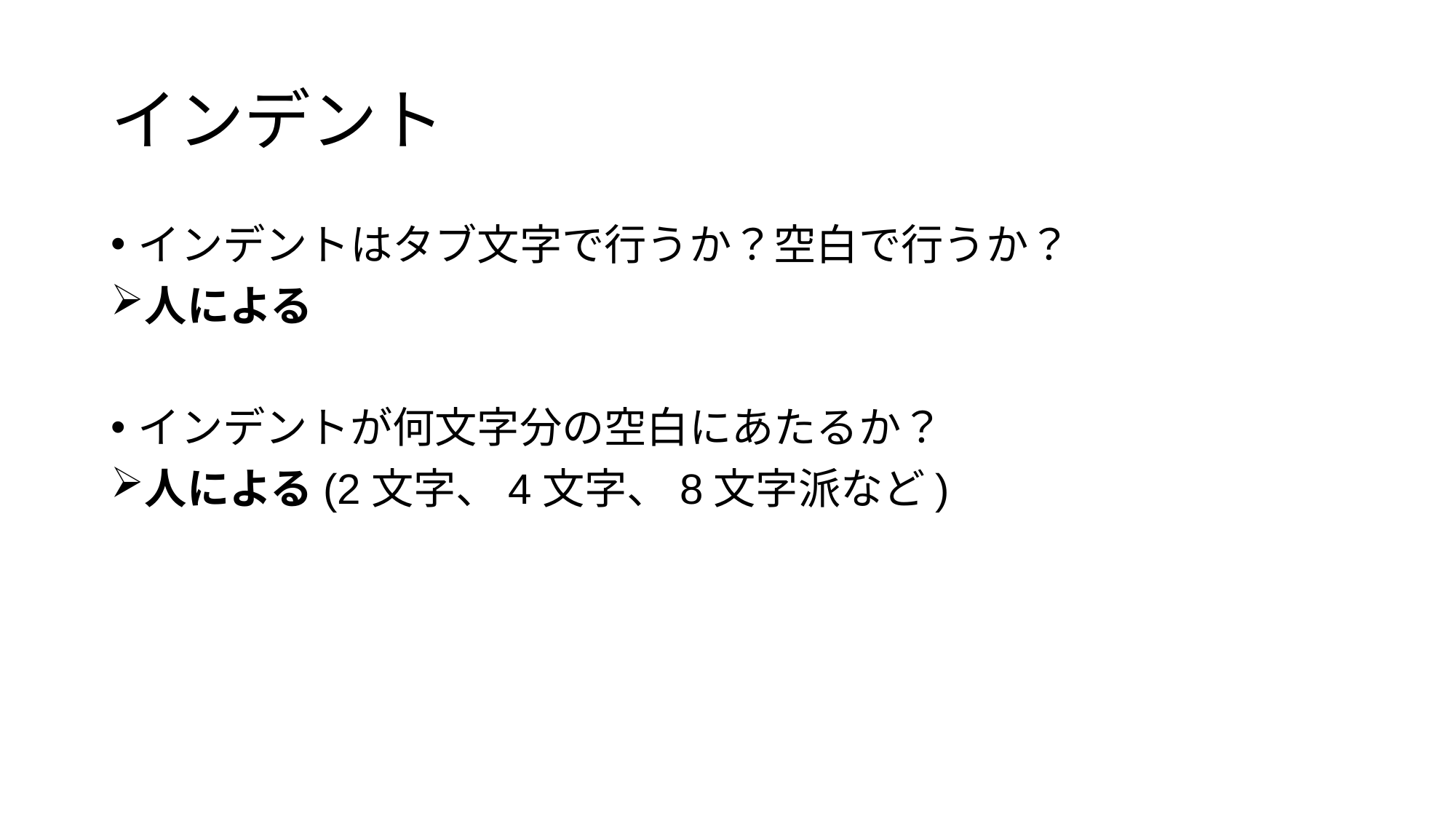

# インデント
インデントはタブ文字で行うか？空白で行うか？
人による

インデントが何文字分の空白にあたるか？
人による(2文字、4文字、8文字派など)